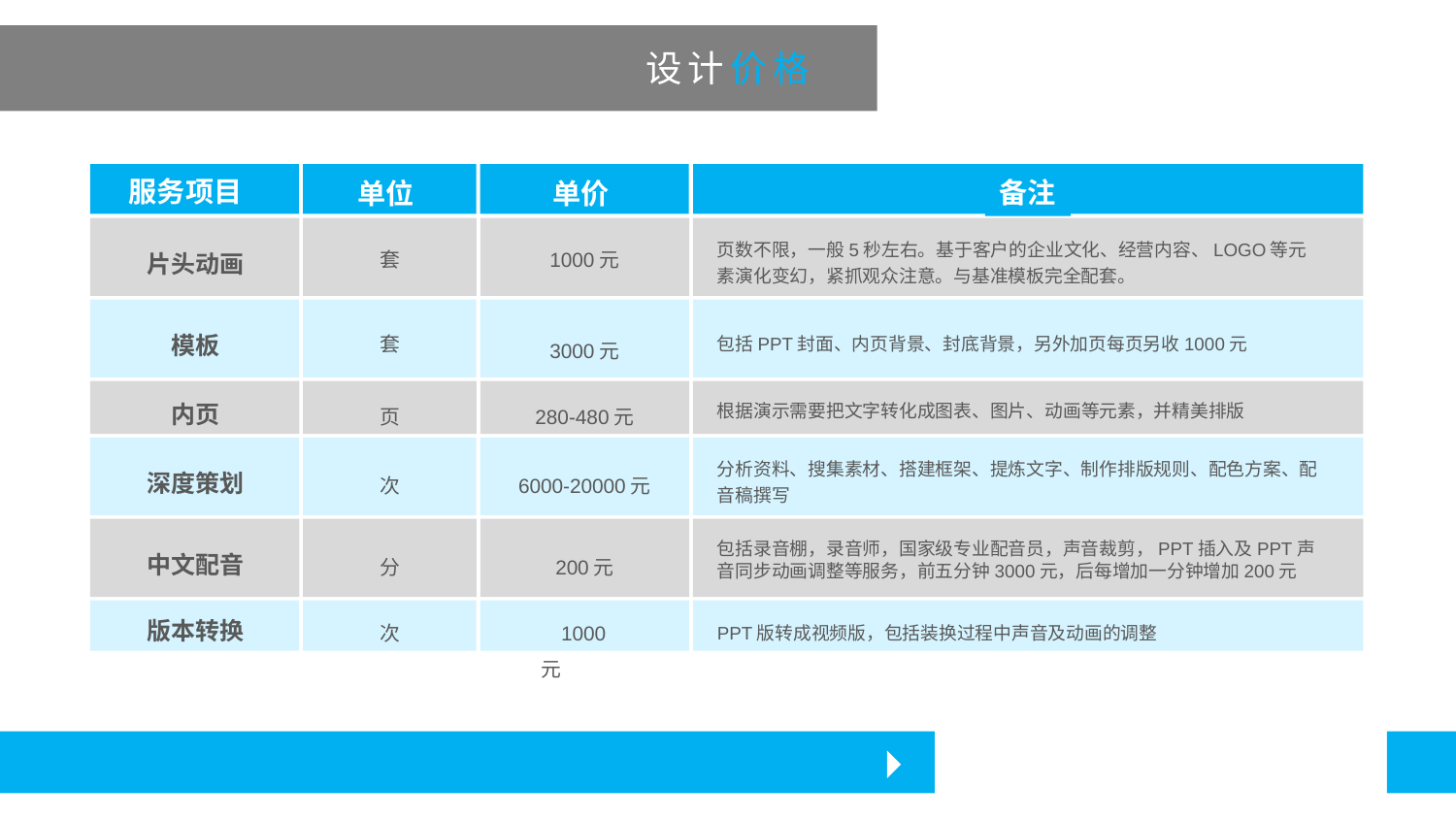

设计价格

服务项目

单位

单价

备注

页数不限，一般5秒左右。基于客户的企业文化、经营内容、LOGO等元素演化变幻，紧抓观众注意。与基准模板完全配套。
片头动画
套
1000元

包括PPT封面、内页背景、封底背景，另外加页每页另收1000元
模板
3000元
套
根据演示需要把文字转化成图表、图片、动画等元素，并精美排版

页
280-480元
内页

分析资料、搜集素材、搭建框架、提炼文字、制作排版规则、配色方案、配音稿撰写
深度策划
次
6000-20000元

包括录音棚，录音师，国家级专业配音员，声音裁剪，PPT插入及PPT声音同步动画调整等服务，前五分钟3000元，后每增加一分钟增加200元
中文配音
分
200元
PPT版转成视频版，包括装换过程中声音及动画的调整

1000元
版本转换
次